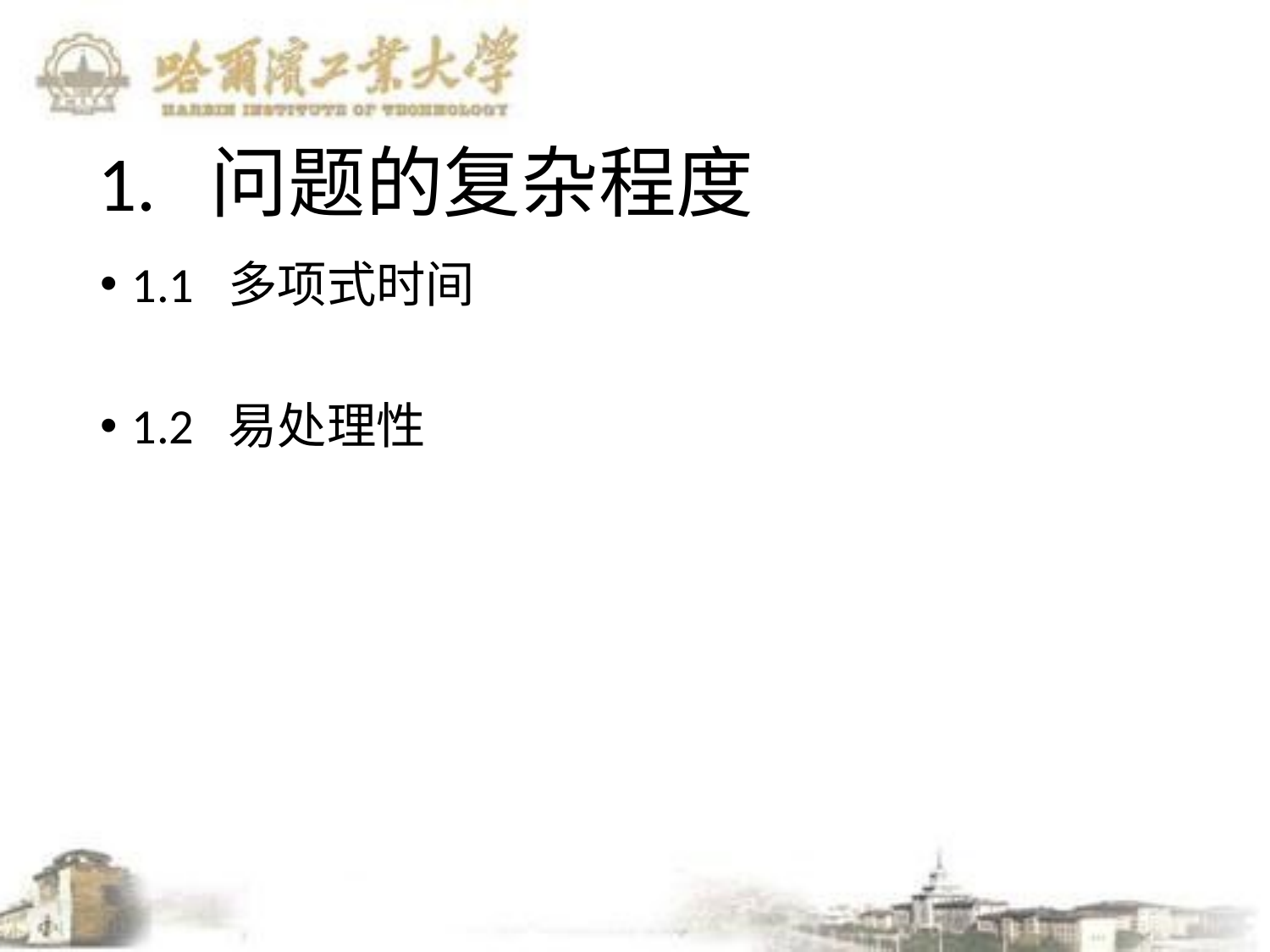

# 1.  问题的复杂程度
1.1  多项式时间

1.2  易处理性